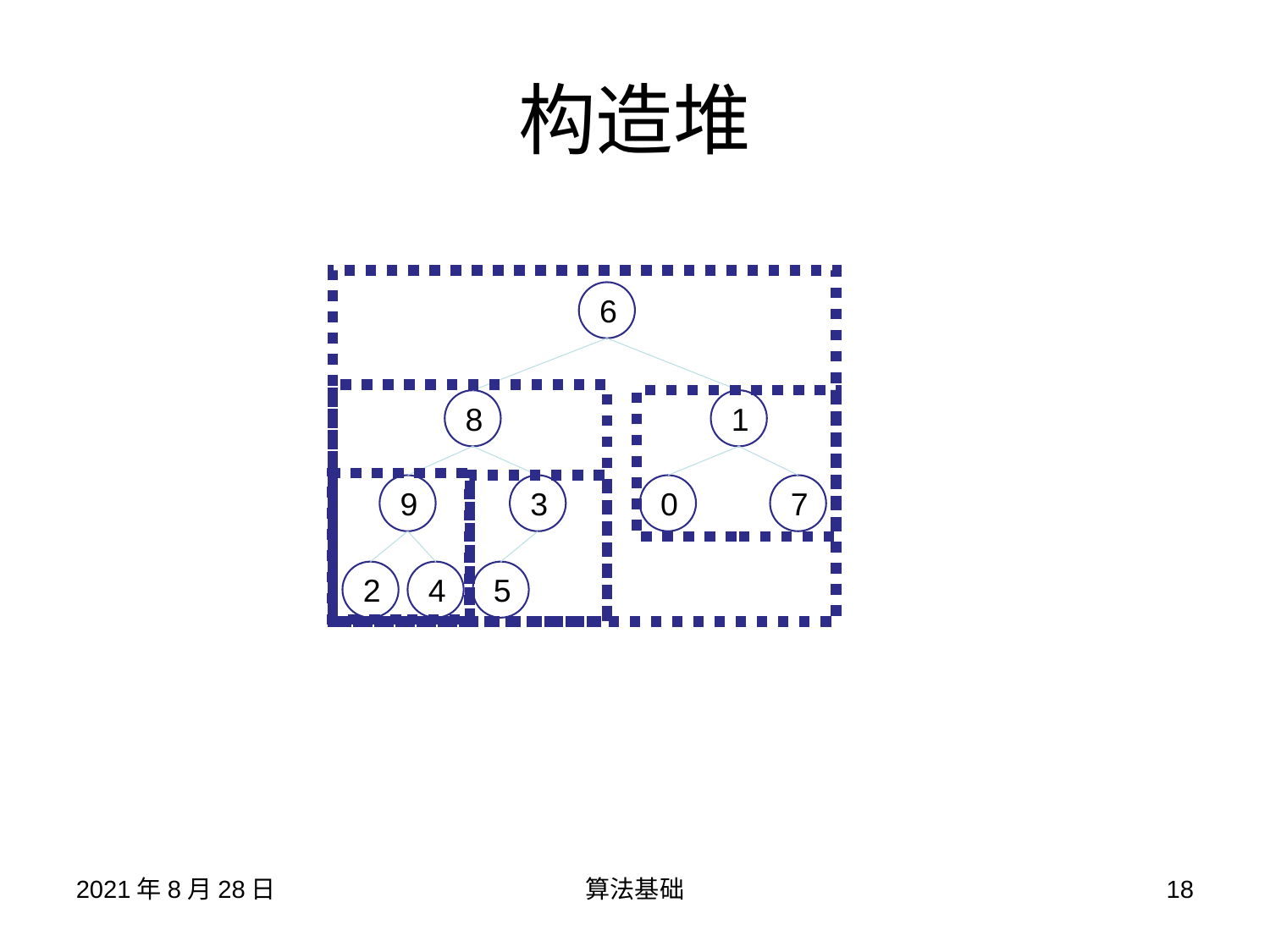

# 构造堆

6

8

1

9

3
0
7
2
4
5
2021年8月28日
算法基础
18